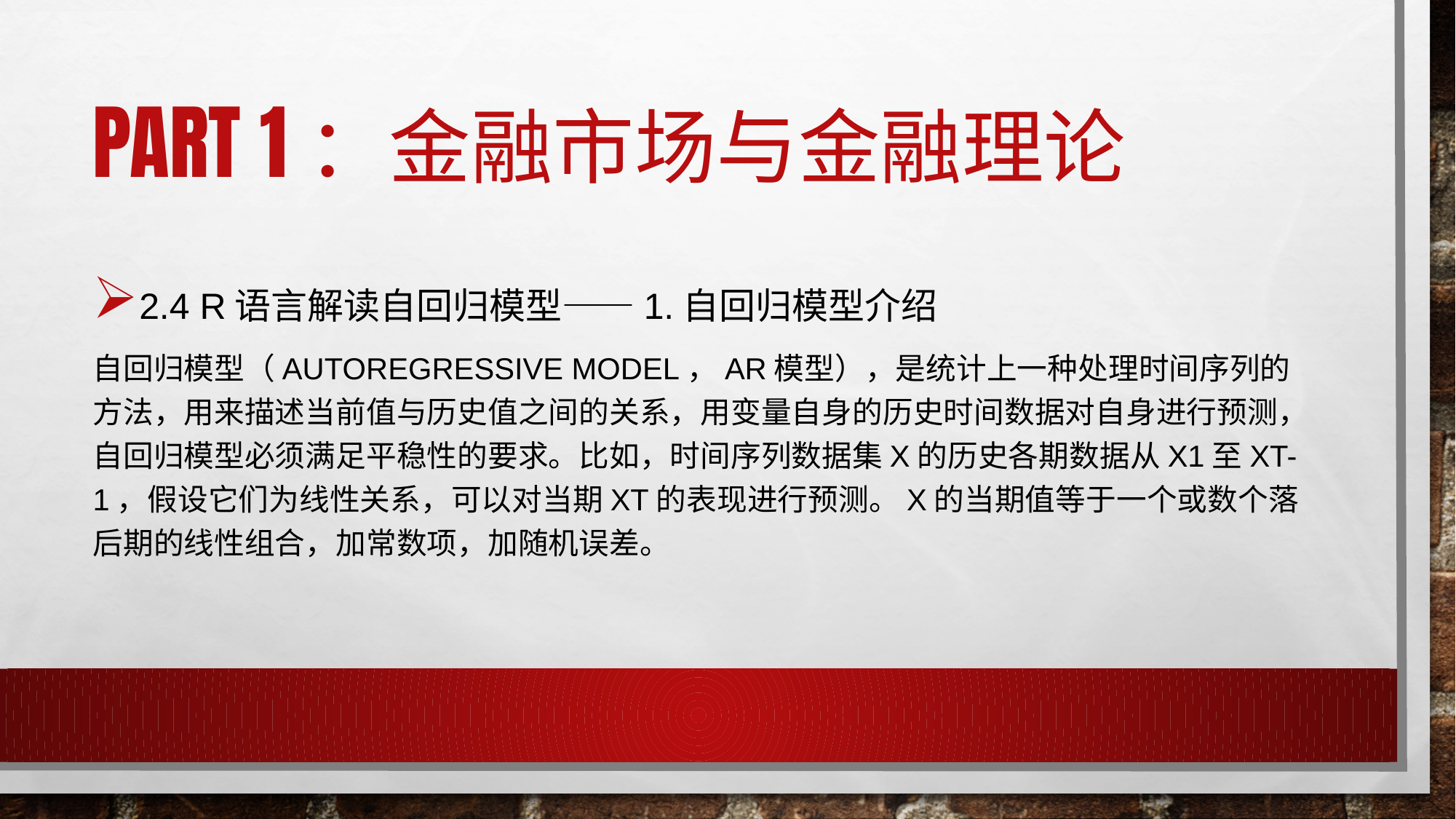

# Part 1：金融市场与金融理论
2.4 R语言解读自回归模型——1.自回归模型介绍
自回归模型（Autoregressive Model，AR模型），是统计上⼀种处理时间序列的方法，用来描述当前值与历史值之间的关系，用变量自身的历史时间数据对自身进行预测，自回归模型必须满足平稳性的要求。比如，时间序列数据集X的历史各期数据从X1至Xt-1，假设它们为线性关系，可以对当期Xt的表现进行预测。X的当期值等于⼀个或数个落后期的线性组合，加常数项，加随机误差。